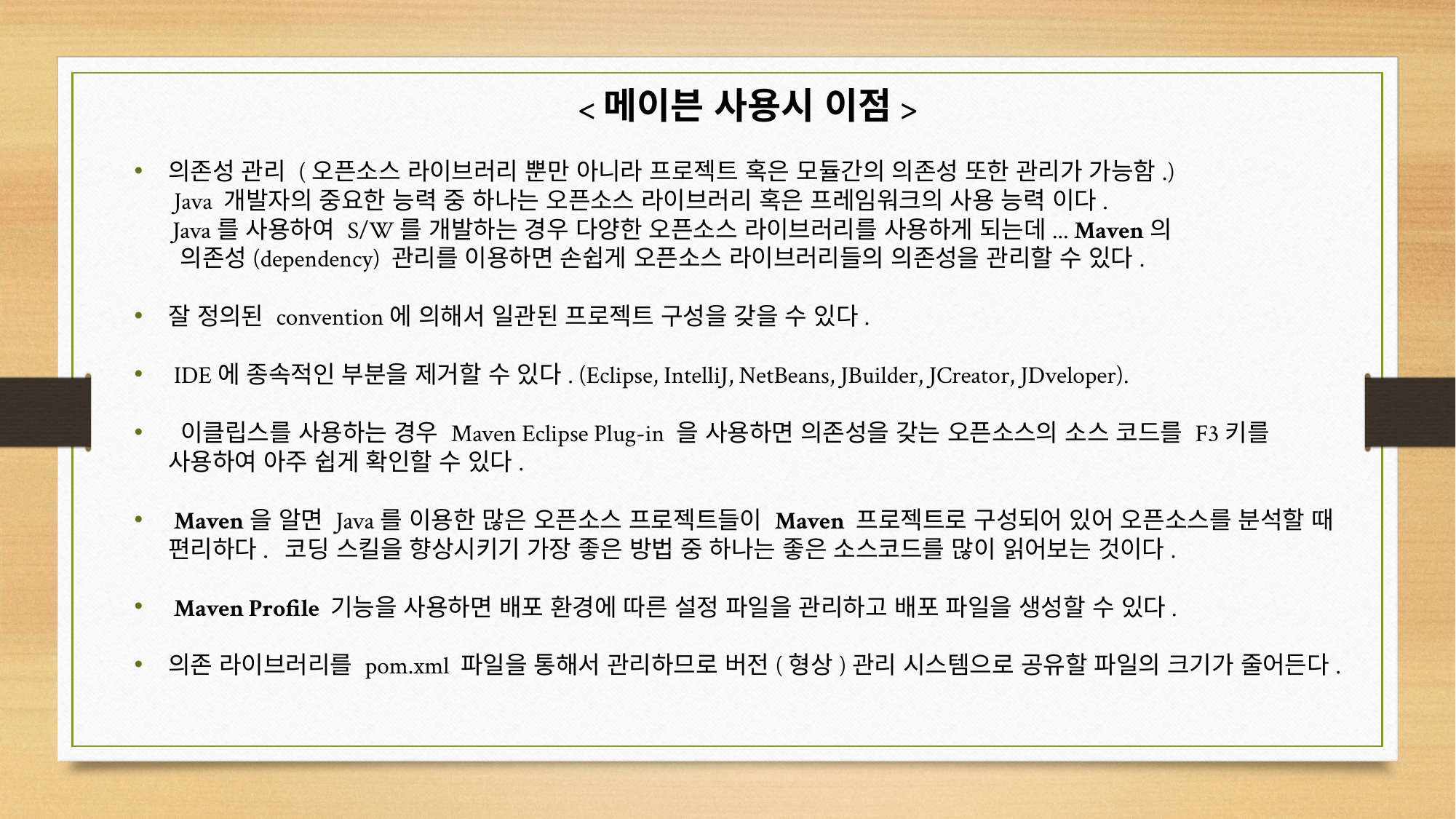

<메이븐 사용시 이점>

의존성 관리 (오픈소스 라이브러리 뿐만 아니라 프로젝트 혹은 모듈간의 의존성 또한 관리가 가능함.)
 Java 개발자의 중요한 능력 중 하나는 오픈소스 라이브러리 혹은 프레임워크의 사용 능력 이다.
       Java를 사용하여 S/W를 개발하는 경우 다양한 오픈소스 라이브러리를 사용하게 되는데... Maven의
      의존성(dependency) 관리를 이용하면 손쉽게 오픈소스 라이브러리들의 의존성을 관리할 수 있다.

잘 정의된 convention에 의해서 일관된 프로젝트 구성을 갖을 수 있다.

 IDE에 종속적인 부분을 제거할 수 있다. (Eclipse, IntelliJ, NetBeans, JBuilder, JCreator, JDveloper).

 이클립스를 사용하는 경우 Maven Eclipse Plug-in 을 사용하면 의존성을 갖는 오픈소스의 소스 코드를 F3키를 사용하여 아주 쉽게 확인할 수 있다.

 Maven을 알면 Java를 이용한 많은 오픈소스 프로젝트들이 Maven 프로젝트로 구성되어 있어 오픈소스를 분석할 때 편리하다.  코딩 스킬을 향상시키기 가장 좋은 방법 중 하나는 좋은 소스코드를 많이 읽어보는 것이다.

 Maven Profile 기능을 사용하면 배포 환경에 따른 설정 파일을 관리하고 배포 파일을 생성할 수 있다.

의존 라이브러리를 pom.xml 파일을 통해서 관리하므로 버전(형상)관리 시스템으로 공유할 파일의 크기가 줄어든다.